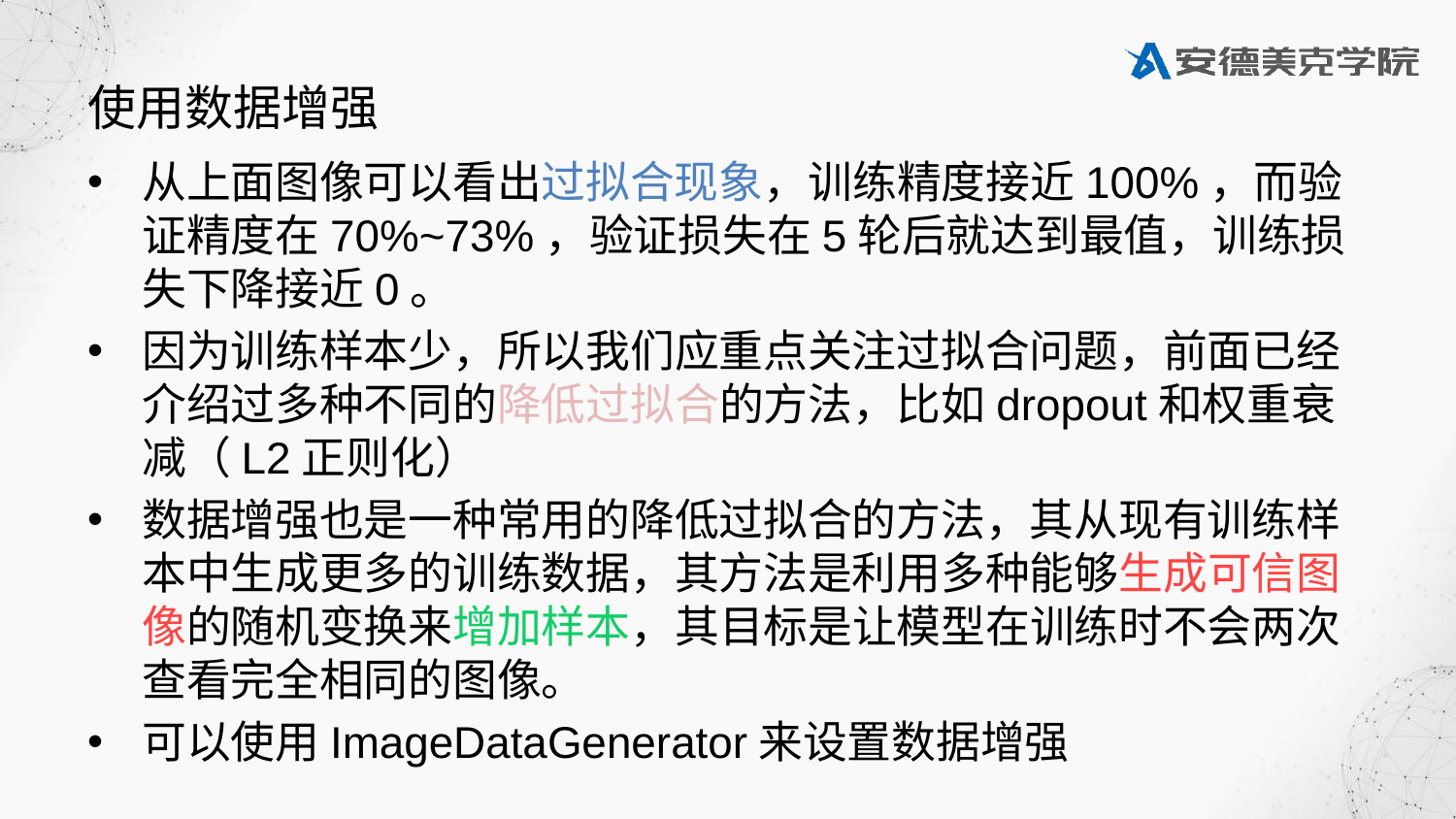

# 使用数据增强
从上面图像可以看出过拟合现象，训练精度接近100%，而验证精度在70%~73%，验证损失在5轮后就达到最值，训练损失下降接近0。
因为训练样本少，所以我们应重点关注过拟合问题，前面已经介绍过多种不同的降低过拟合的方法，比如dropout和权重衰减（L2正则化）
数据增强也是一种常用的降低过拟合的方法，其从现有训练样本中生成更多的训练数据，其方法是利用多种能够生成可信图像的随机变换来增加样本，其目标是让模型在训练时不会两次查看完全相同的图像。
可以使用ImageDataGenerator来设置数据增强